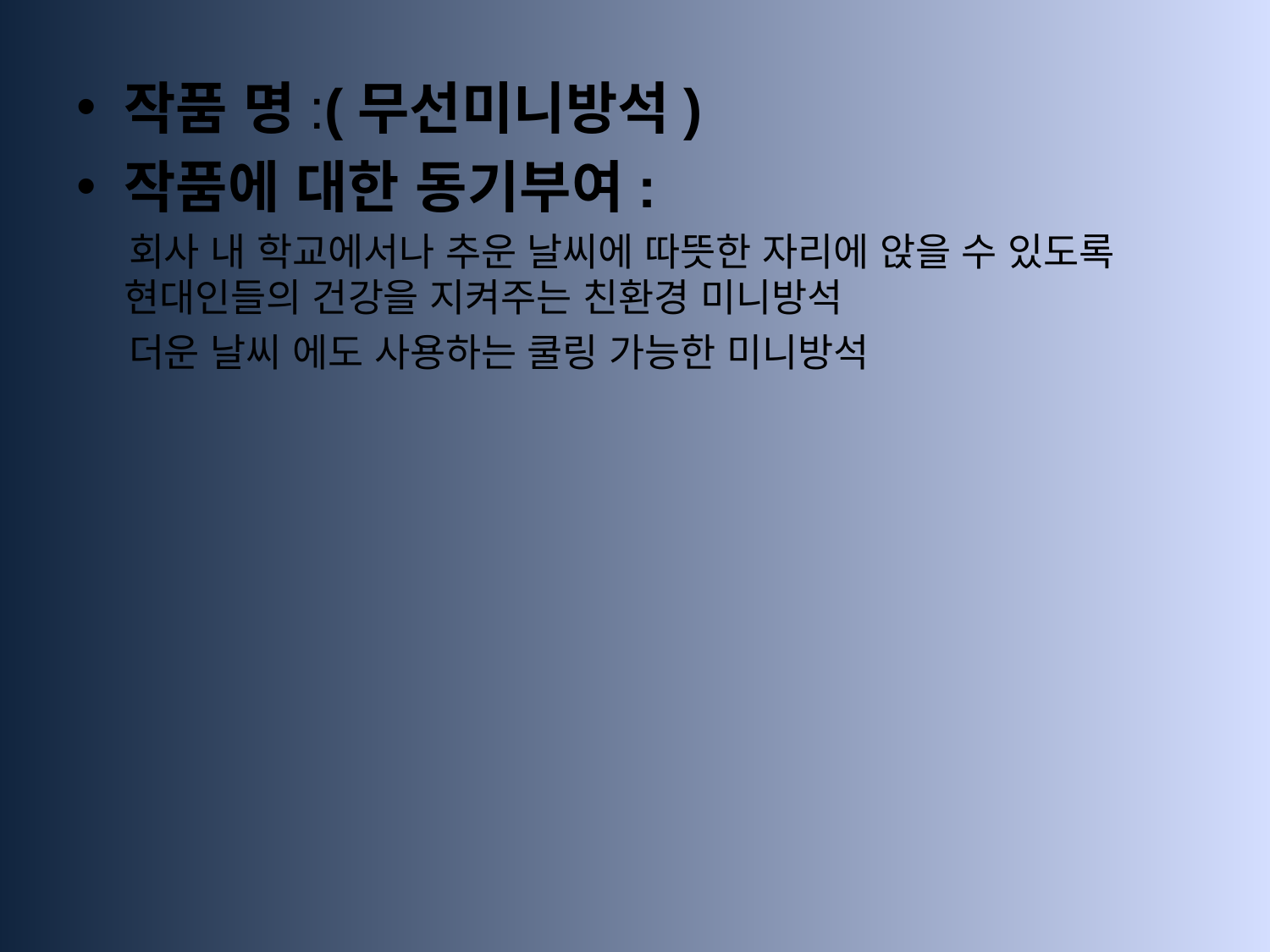

작품 명:(무선미니방석)
작품에 대한 동기부여:
    회사 내 학교에서나 추운 날씨에 따뜻한 자리에 앉을 수 있도록 현대인들의 건강을 지켜주는 친환경 미니방석
    더운 날씨 에도 사용하는 쿨링 가능한 미니방석